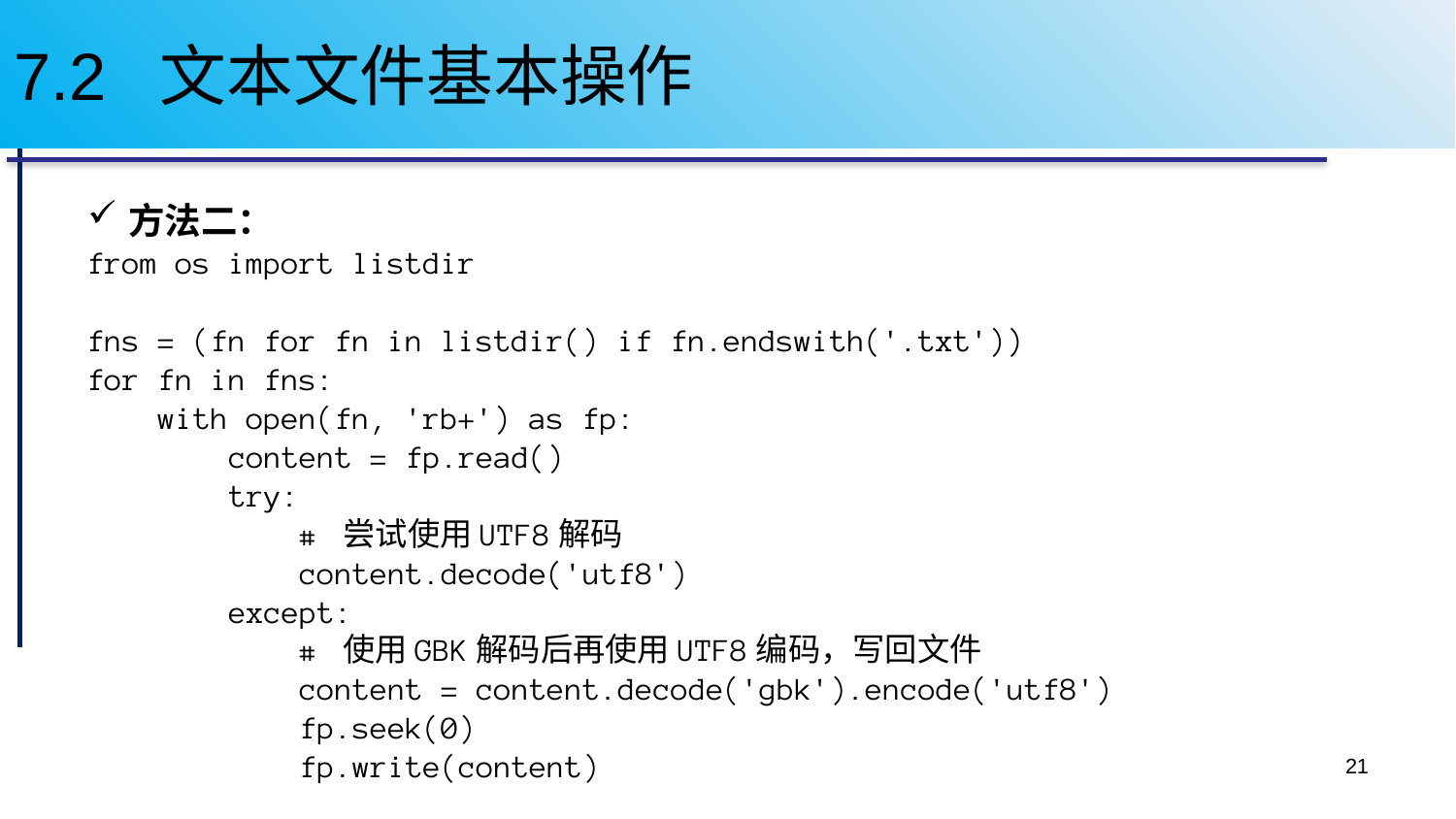

# 7.2  文本文件基本操作
方法二：
from os import listdir

fns = (fn for fn in listdir() if fn.endswith('.txt'))
for fn in fns:
    with open(fn, 'rb+') as fp:
        content = fp.read()
        try:
            # 尝试使用UTF8解码
            content.decode('utf8')
        except:
            # 使用GBK解码后再使用UTF8编码，写回文件
            content = content.decode('gbk').encode('utf8')
            fp.seek(0)
            fp.write(content)
21